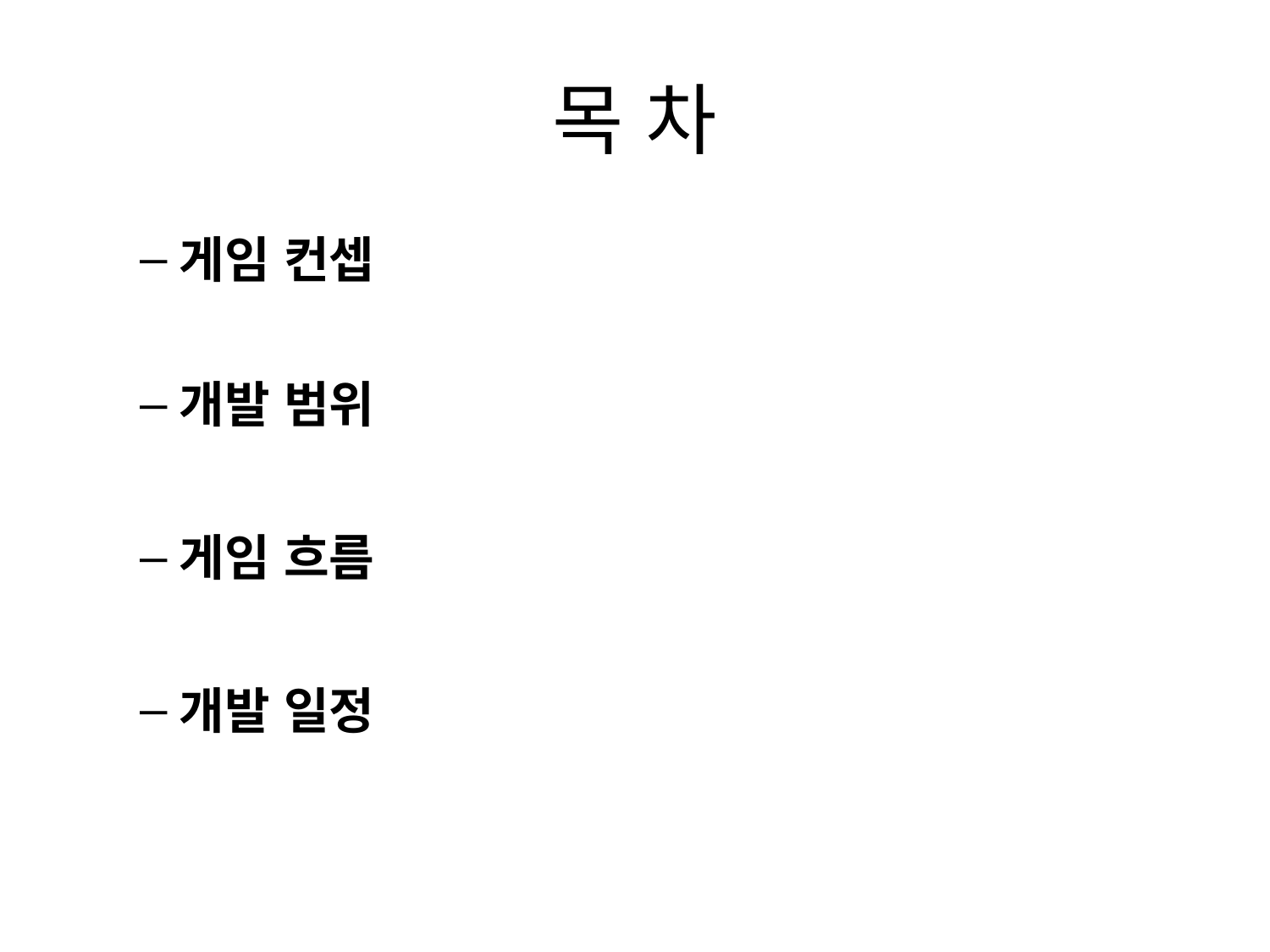

# 목 차
게임 컨셉

개발 범위

게임 흐름

개발 일정